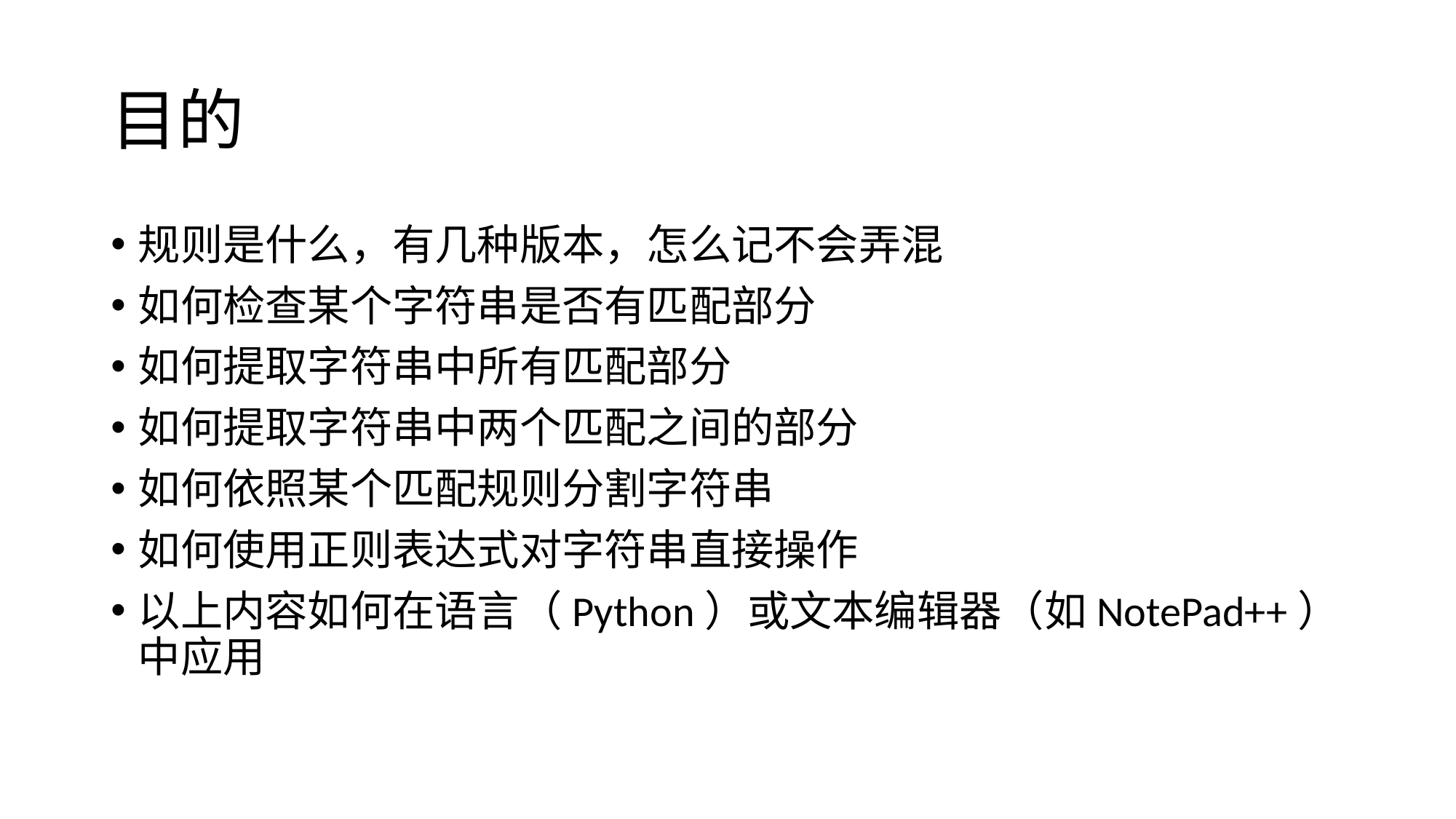

# 目的
规则是什么，有几种版本，怎么记不会弄混
如何检查某个字符串是否有匹配部分
如何提取字符串中所有匹配部分
如何提取字符串中两个匹配之间的部分
如何依照某个匹配规则分割字符串
如何使用正则表达式对字符串直接操作
以上内容如何在语言（Python）或文本编辑器（如NotePad++）中应用